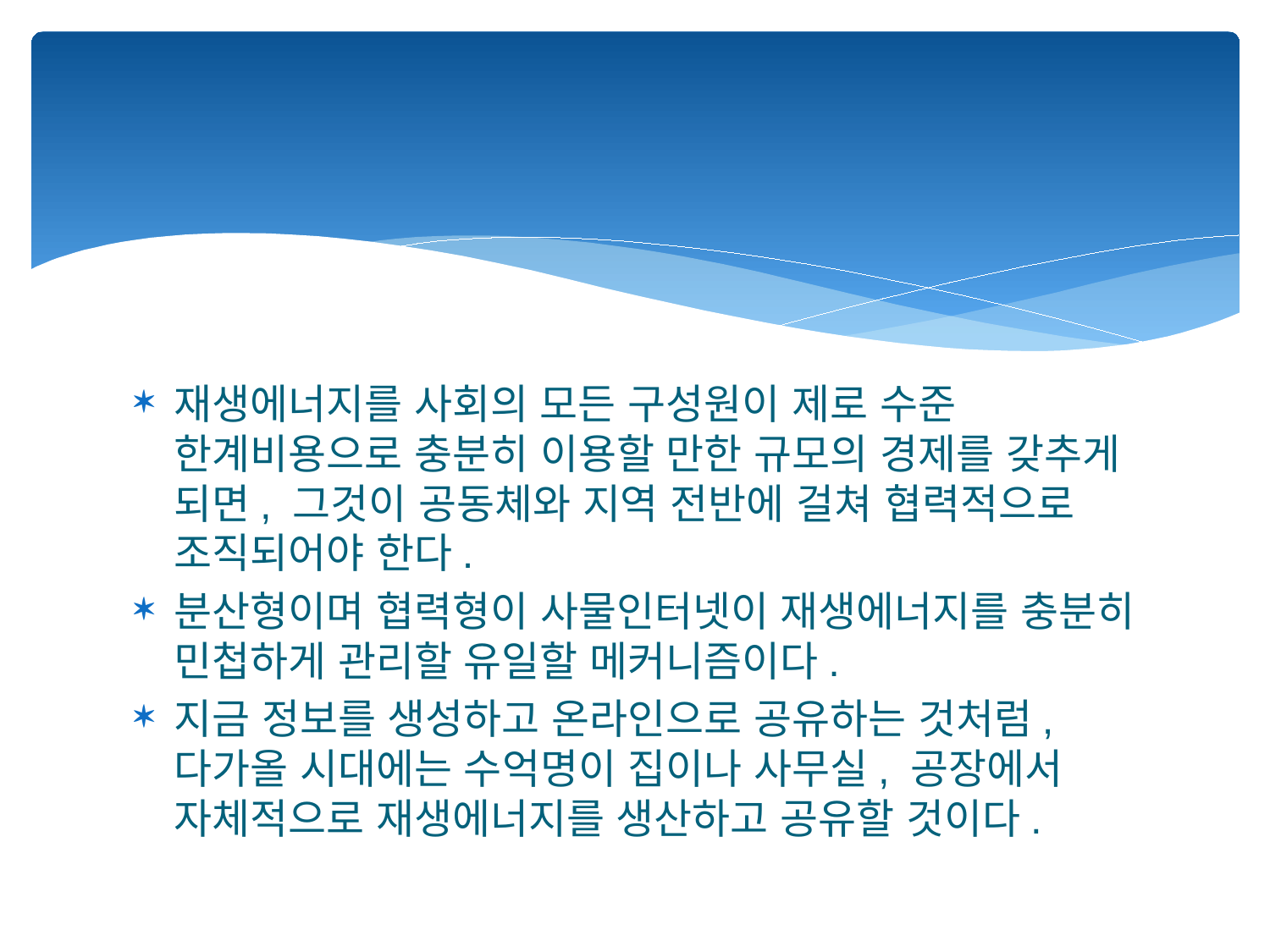

#
재생에너지를 사회의 모든 구성원이 제로 수준 한계비용으로 충분히 이용할 만한 규모의 경제를 갖추게 되면, 그것이 공동체와 지역 전반에 걸쳐 협력적으로 조직되어야 한다.
분산형이며 협력형이 사물인터넷이 재생에너지를 충분히 민첩하게 관리할 유일할 메커니즘이다.
지금 정보를 생성하고 온라인으로 공유하는 것처럼, 다가올 시대에는 수억명이 집이나 사무실, 공장에서 자체적으로 재생에너지를 생산하고 공유할 것이다.